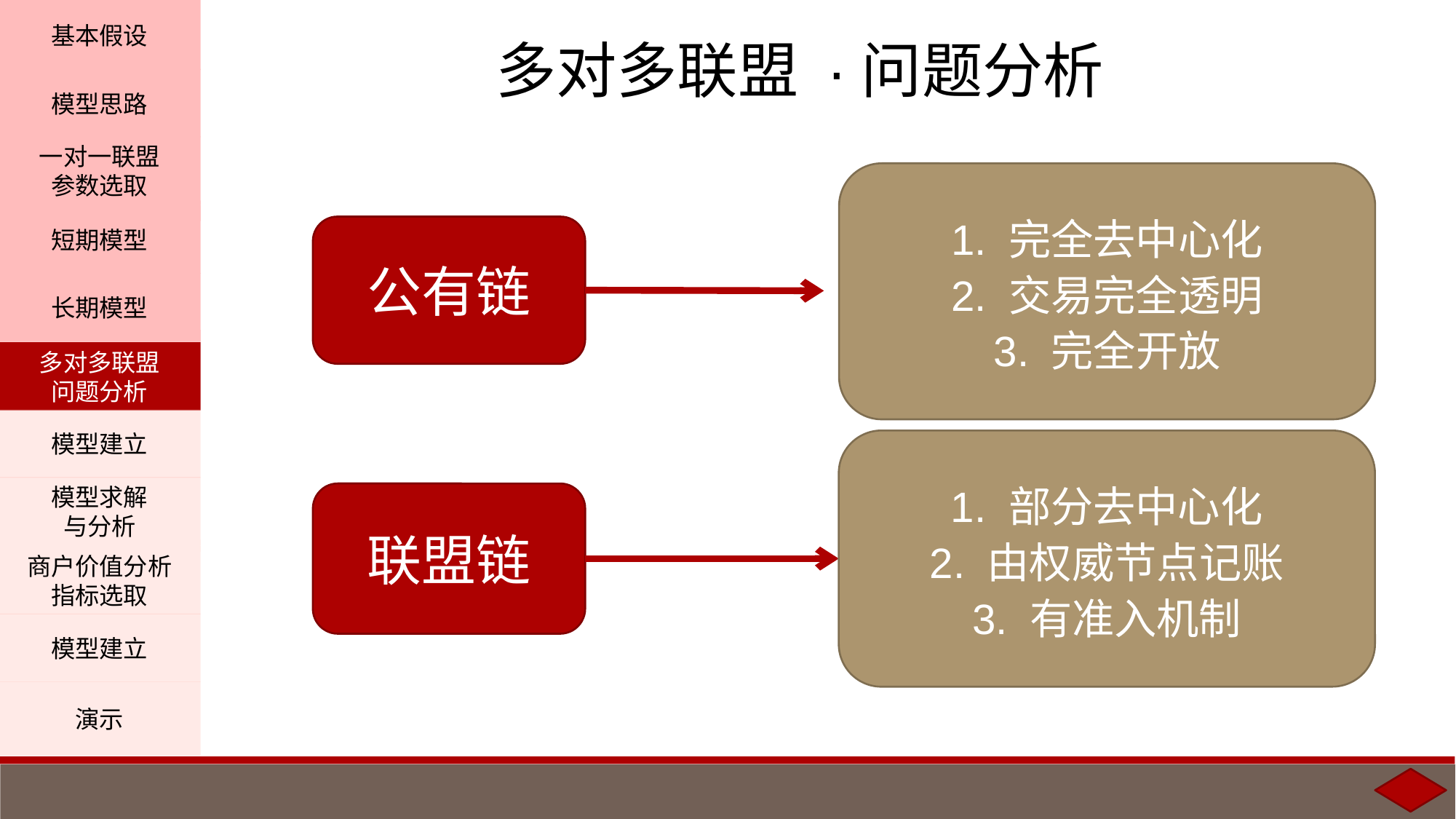

基本假设
多对多联盟 ·问题分析
模型思路
一对一联盟
参数选取
1. 完全去中心化
2. 交易完全透明
3. 完全开放

短期模型
公有链
长期模型

多对多联盟
问题分析
模型建立
1. 部分去中心化
2. 由权威节点记账
3. 有准入机制
模型求解
与分析
联盟链

商户价值分析
指标选取
模型建立
演示